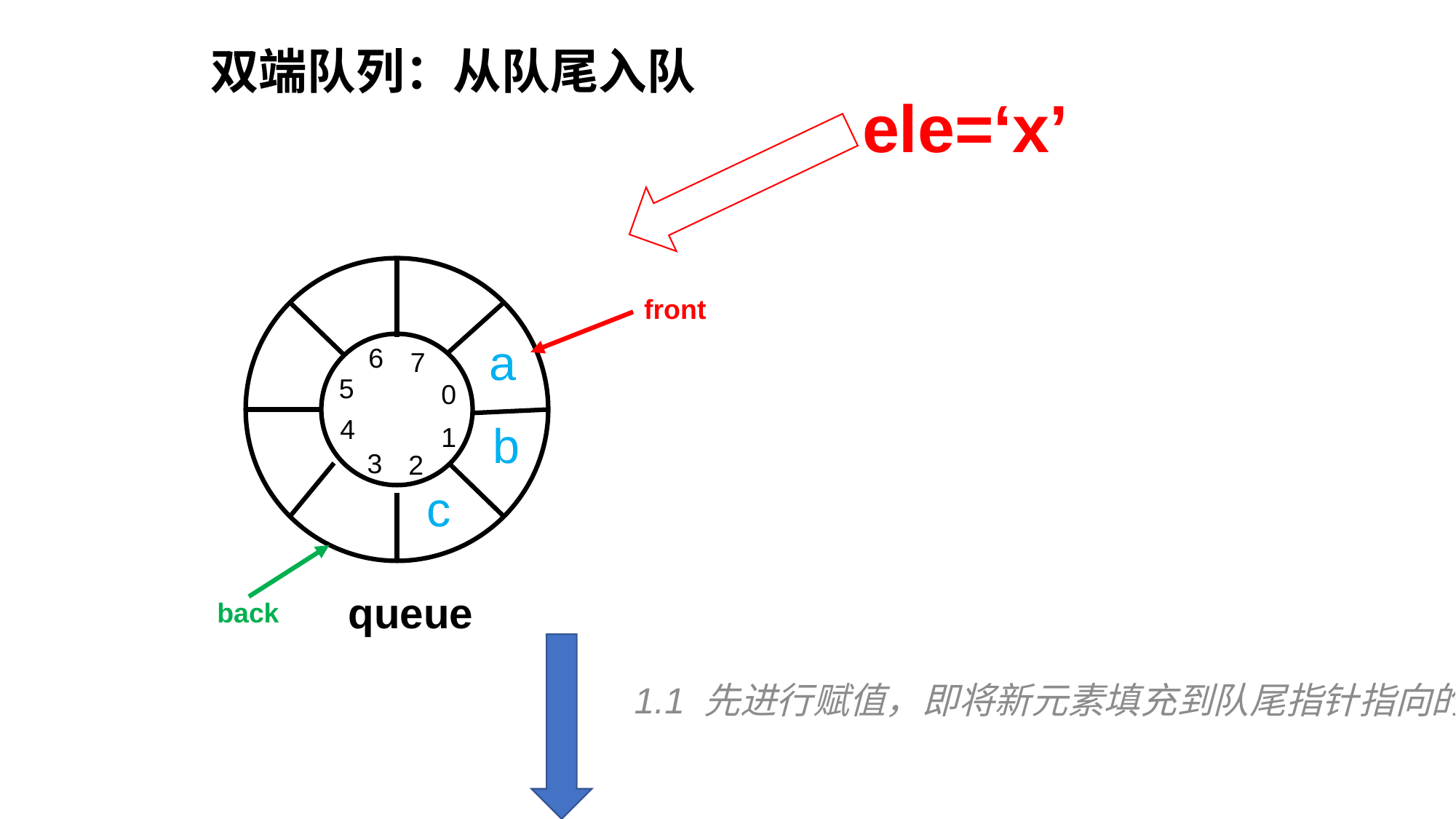

双端队列：从队尾入队
ele=‘x’

front
a
6
7
5
0
4
b
1
3
2
c
queue
back

1.1 先进行赋值，即将新元素填充到队尾指针指向的位置

front
a
6
7
5
0
4
b
1
3
2
c
x
queue
back

1.2 然后队尾指针加一

front
a
6
7
5
0
4
b
1
3
2
c
x
back
queue